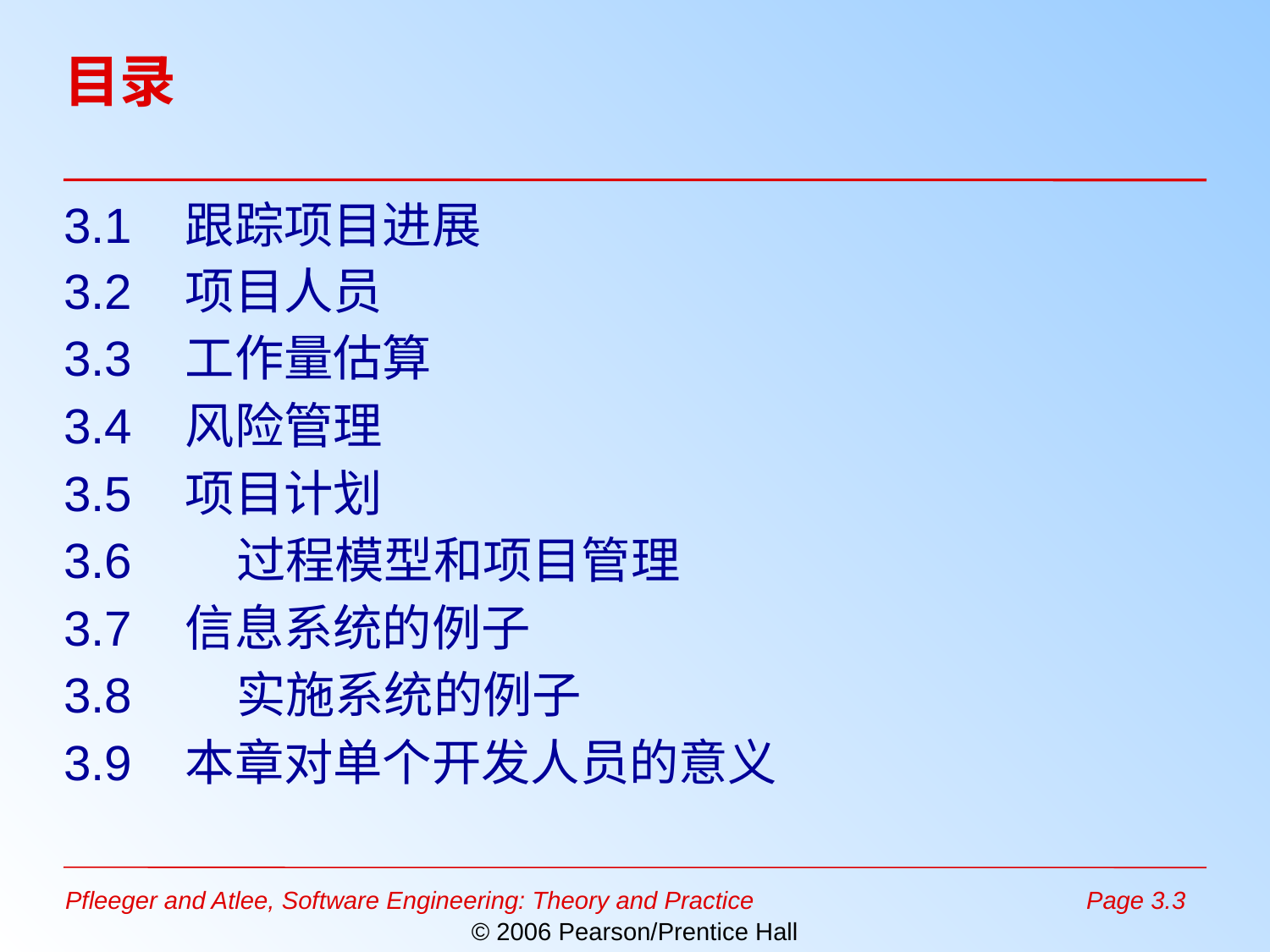

# 目录
3.1   跟踪项目进展
3.2   项目人员
3.3   工作量估算
3.4   风险管理
3.5   项目计划
3.6	过程模型和项目管理
3.7   信息系统的例子
3.8  	实施系统的例子
3.9   本章对单个开发人员的意义